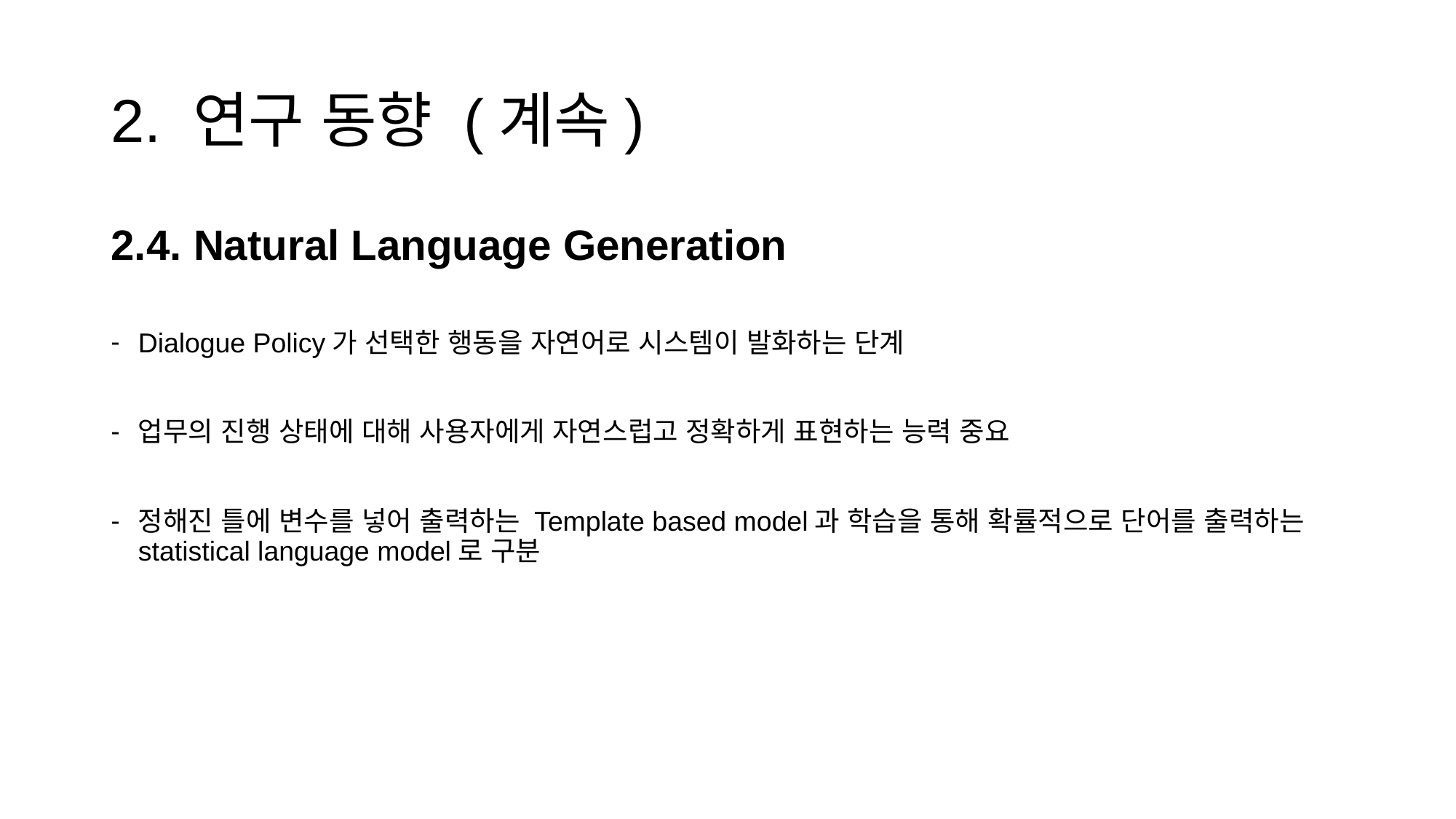

# 2. 연구 동향 (계속)
2.4. Natural Language Generation

Dialogue Policy가 선택한 행동을 자연어로 시스템이 발화하는 단계

업무의 진행 상태에 대해 사용자에게 자연스럽고 정확하게 표현하는 능력 중요

정해진 틀에 변수를 넣어 출력하는 Template based model과 학습을 통해 확률적으로 단어를 출력하는 statistical language model로 구분